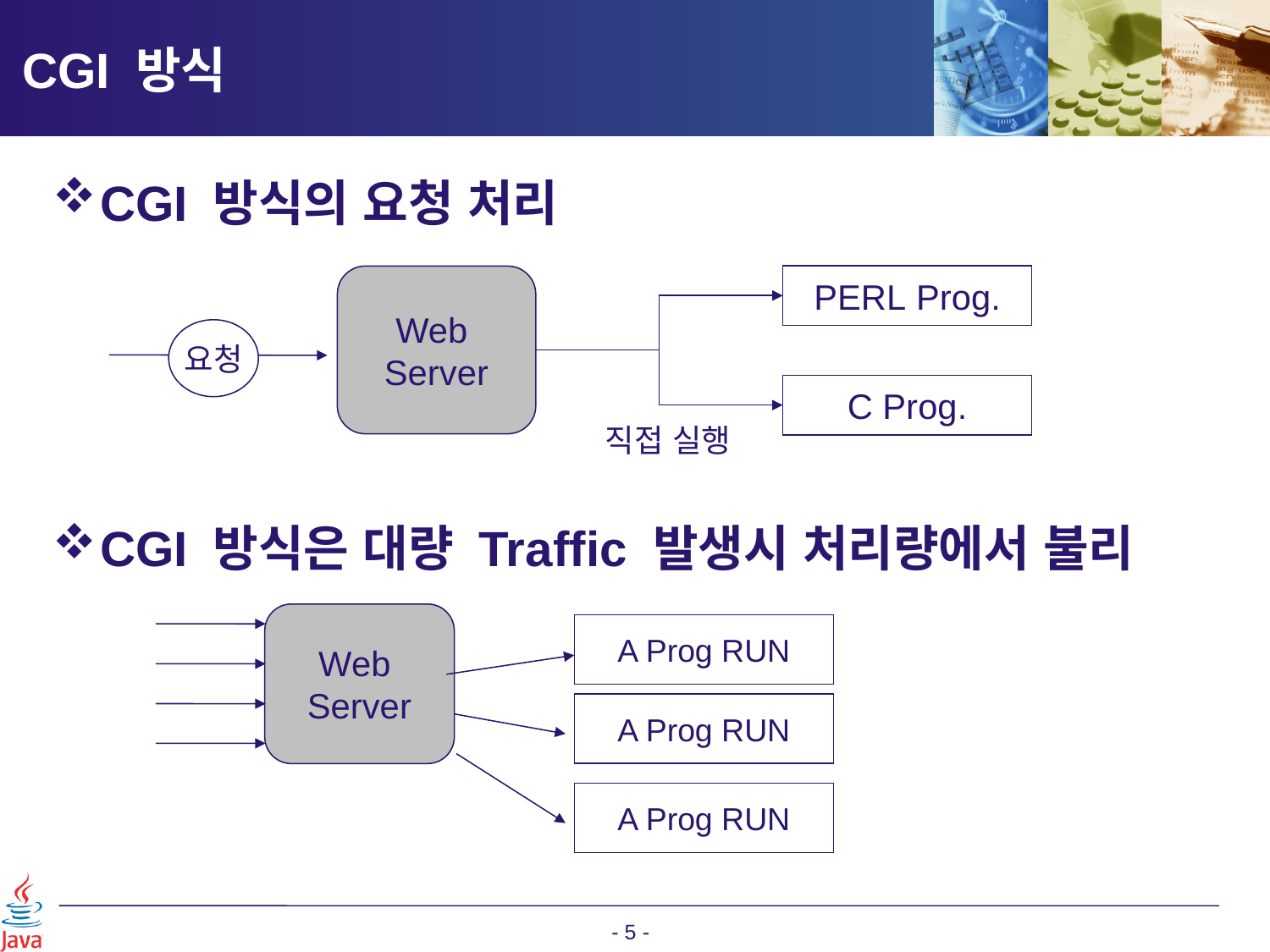

# CGI 방식
CGI 방식의 요청 처리

CGI 방식은 대량 Traffic 발생시 처리량에서 불리

PERL Prog.
Web
Server
요청

C Prog.
직접 실행
Web
Server
A Prog RUN

A Prog RUN

A Prog RUN